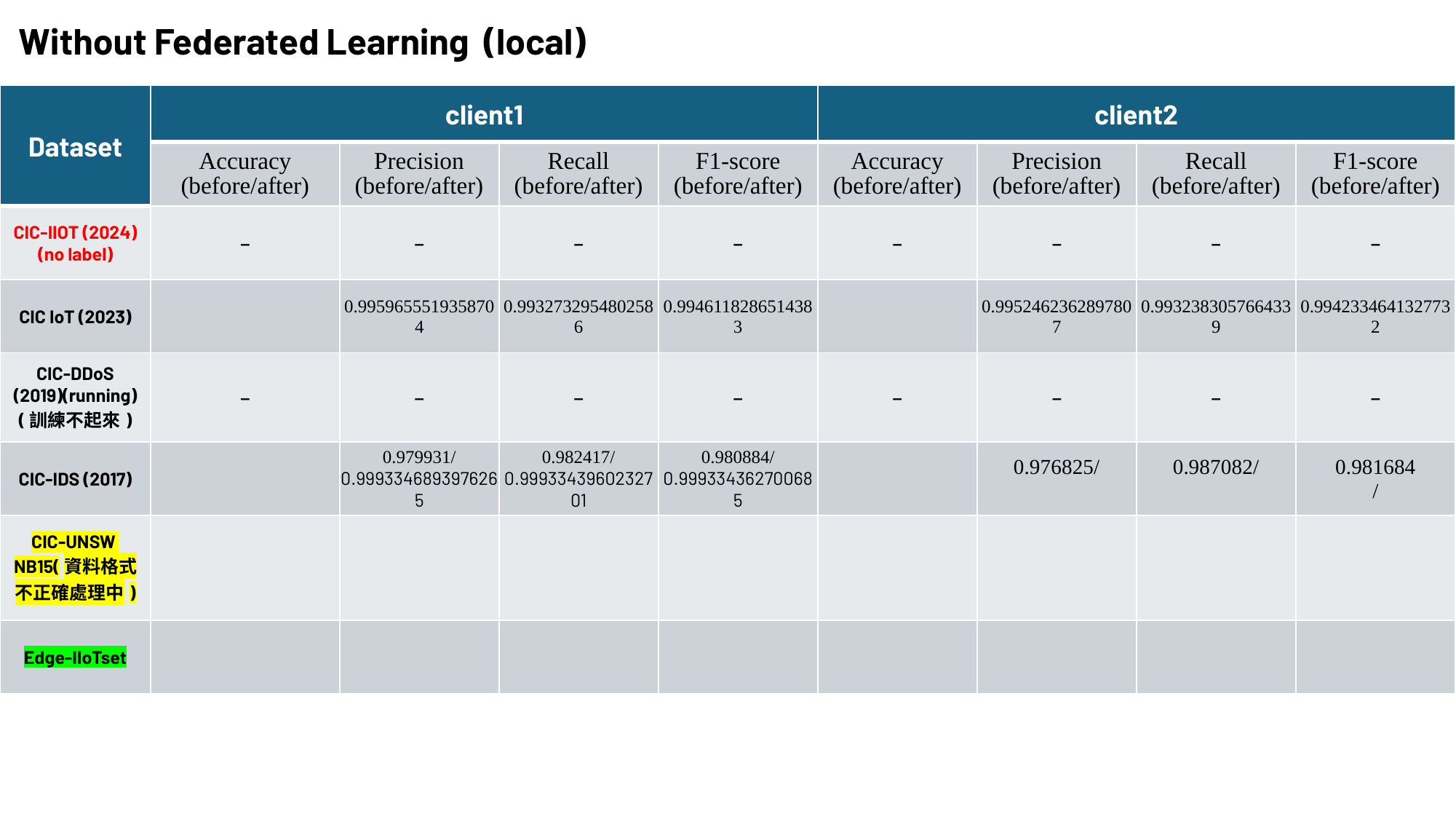

Without Federated Learning  (local)
| Dataset | client1 |  |  |  | client2 |  |  |  |
| --- | --- | --- | --- | --- | --- | --- | --- | --- |
|  | Accuracy (before/after) | Precision (before/after) | Recall (before/after) | F1-score (before/after) | Accuracy (before/after) | Precision (before/after) | Recall (before/after) | F1-score (before/after) |
| CIC-IIOT (2024) (no label) | - | - | - | - | - | - | - | - |
| CIC IoT (2023) |  | 0.9959655519358704 | 0.9932732954802586 | 0.9946118286514383 |  | 0.9952462362897807 | 0.9932383057664339 | 0.9942334641327732 |
| CIC-DDoS (2019)(running) (訓練不起來) | - | - | - | - | - | - | - | - |
| CIC-IDS (2017) |  | 0.979931/ 0.9993346893976265 | 0.982417/ 0.9993343960232701 | 0.980884/ 0.999334362700685 |  | 0.976825/ | 0.987082/ | 0.981684 / |
| CIC-UNSW NB15(資料格式不正確處理中) |  |  |  |  |  |  |  |  |
| Edge-IIoTset |  |  |  |  |  |  |  |  |